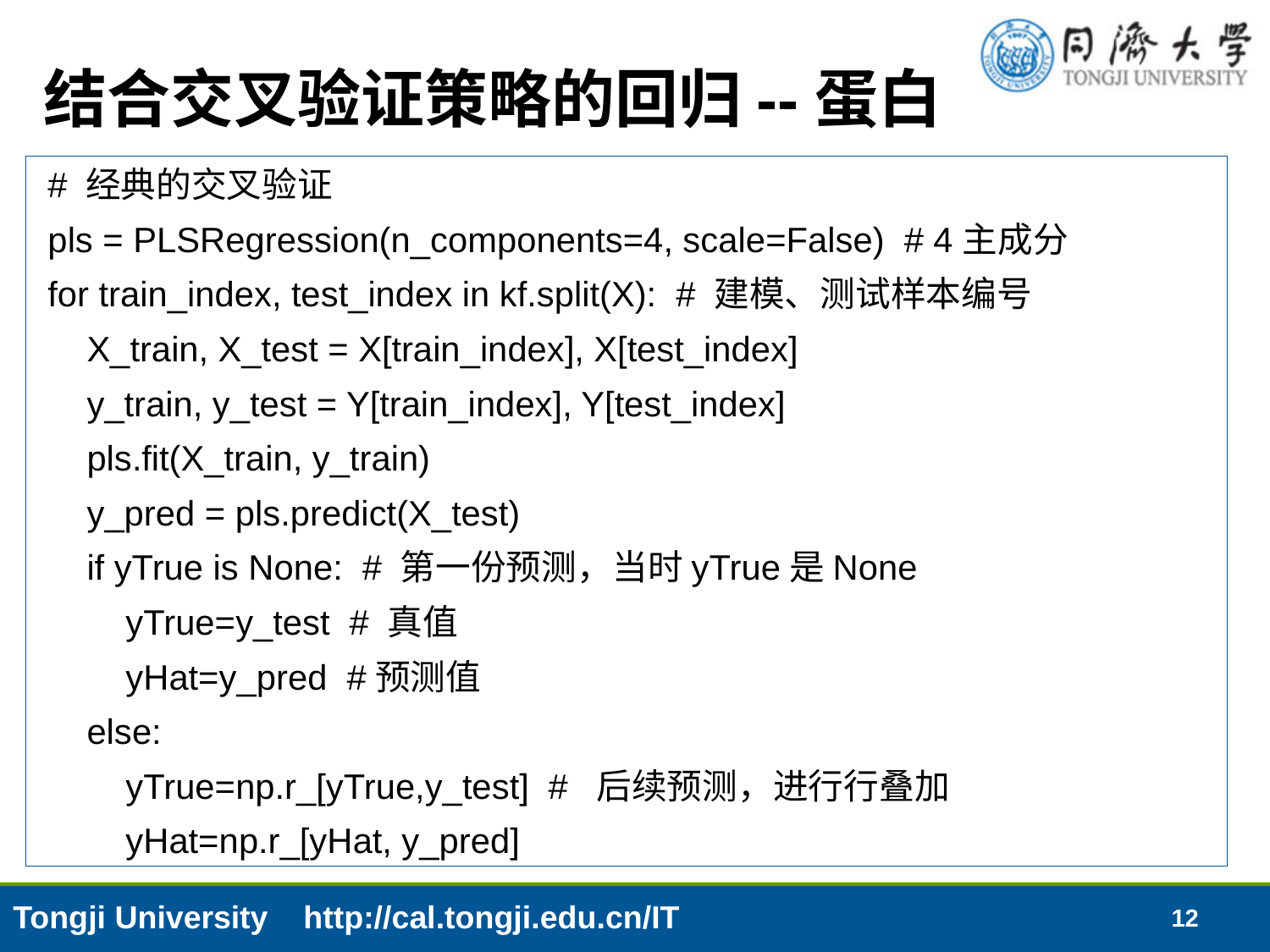

# 结合交叉验证策略的回归--蛋白
# 经典的交叉验证
pls = PLSRegression(n_components=4, scale=False)  # 4主成分
for train_index, test_index in kf.split(X):  # 建模、测试样本编号
    X_train, X_test = X[train_index], X[test_index]
    y_train, y_test = Y[train_index], Y[test_index]
    pls.fit(X_train, y_train)
    y_pred = pls.predict(X_test)
    if yTrue is None:  # 第一份预测，当时yTrue是None
        yTrue=y_test  # 真值
        yHat=y_pred  #预测值
    else:
        yTrue=np.r_[yTrue,y_test]  #  后续预测，进行行叠加
        yHat=np.r_[yHat, y_pred]